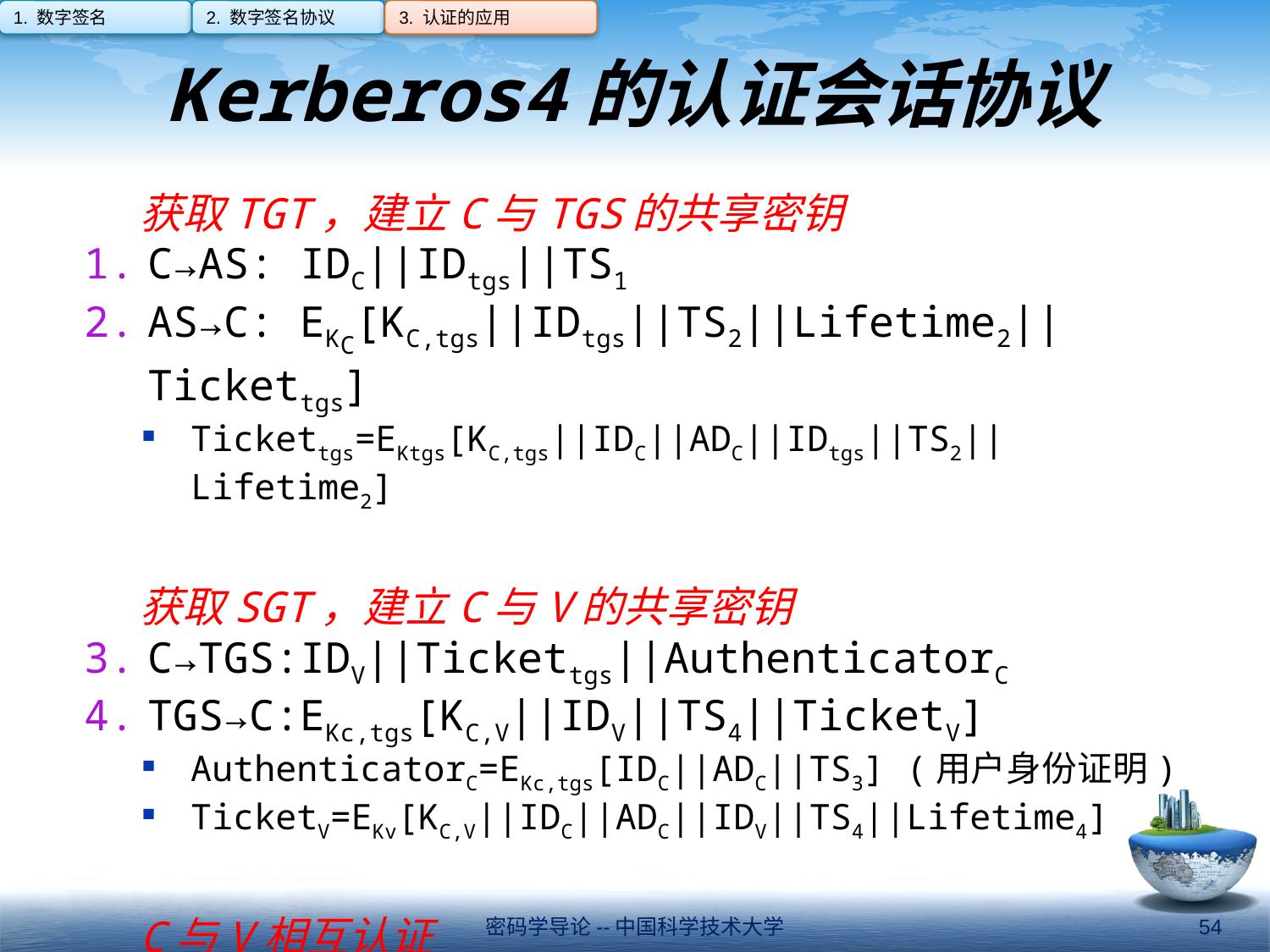

1. 数字签名
2. 数字签名协议
3. 认证的应用
# Kerberos4的认证会话协议
获取TGT，建立C与TGS的共享密钥
C→AS: IDC||IDtgs||TS1
AS→C: EKC[KC,tgs||IDtgs||TS2||Lifetime2||Tickettgs]
Tickettgs=EKtgs[KC,tgs||IDC||ADC||IDtgs||TS2||Lifetime2]

获取SGT，建立C与V的共享密钥
C→TGS:IDV||Tickettgs||AuthenticatorC
TGS→C:EKc,tgs[KC,V||IDV||TS4||TicketV]
AuthenticatorC=EKc,tgs[IDC||ADC||TS3] (用户身份证明)
TicketV=EKv[KC,V||IDC||ADC||IDV||TS4||Lifetime4]

C与V相互认证
C→V:  TicketV||AuthenticatorC
V→C:  EKc,v[TS5+1]
AuthenticatorC=EKc,v[IDC||ADC||TS5]
密码学导论--中国科学技术大学
54